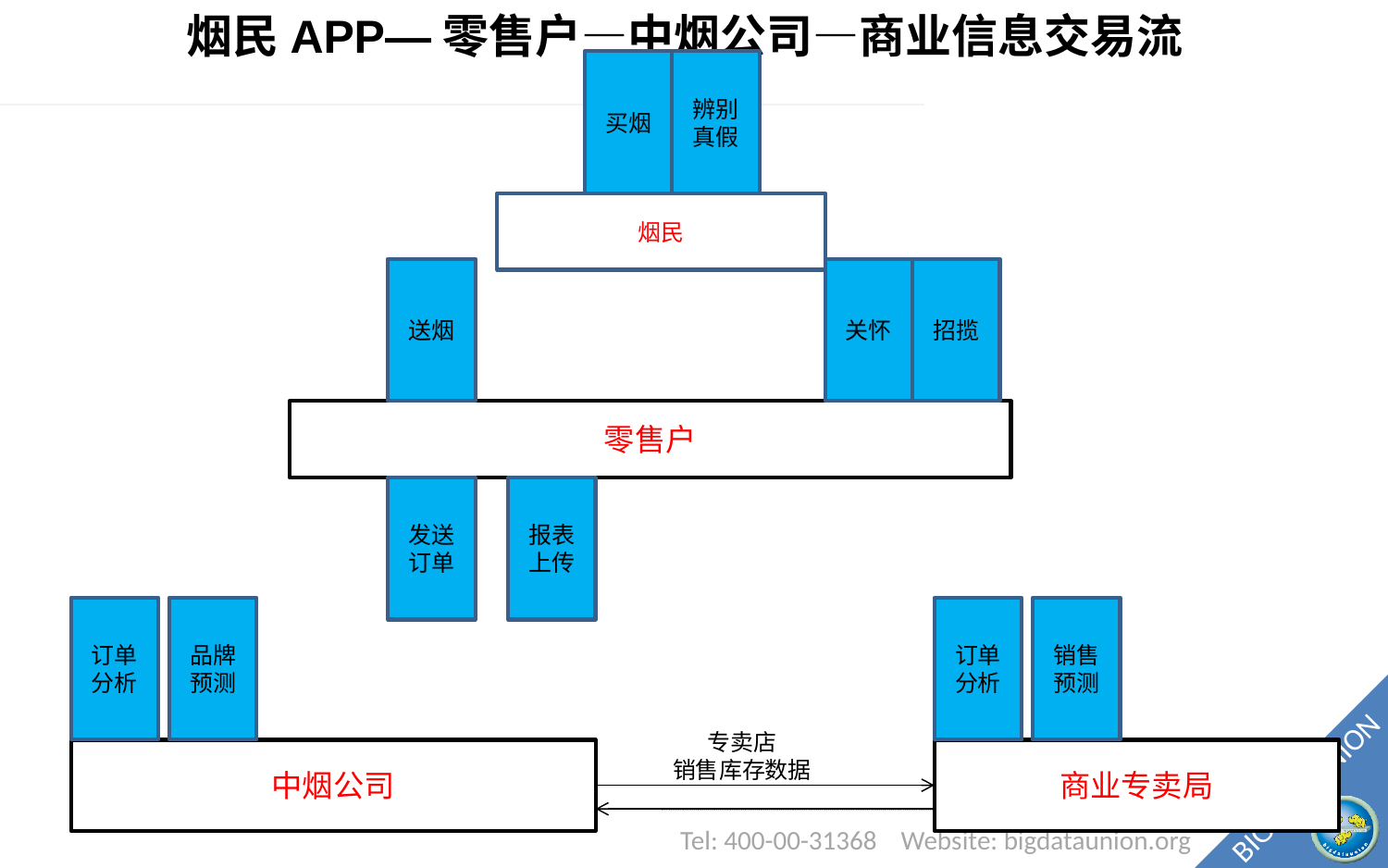

烟民APP—零售户—中烟公司—商业信息交易流
买烟
辨别真假
烟民
送烟
关怀
招揽
零售户
发送订单
报表上传
订单分析
品牌预测
订单分析
销售预测
专卖店
销售库存数据
中烟公司
商业专卖局